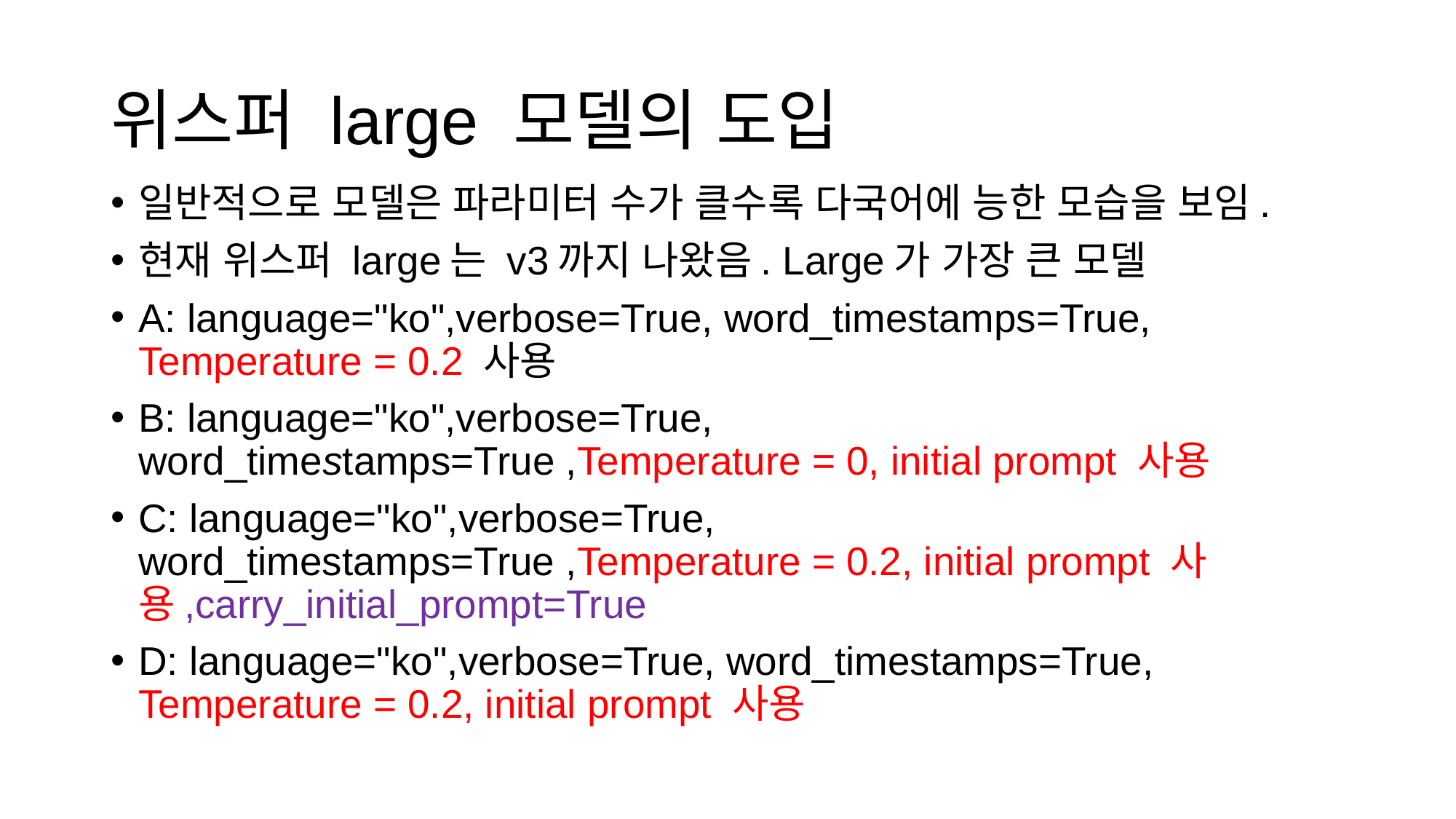

# 위스퍼 large 모델의 도입
일반적으로 모델은 파라미터 수가 클수록 다국어에 능한 모습을 보임.
현재 위스퍼 large는 v3까지 나왔음. Large가 가장 큰 모델
A: language="ko",verbose=True, word_timestamps=True, Temperature = 0.2 사용
B: language="ko",verbose=True, word_timestamps=True ,Temperature = 0, initial prompt 사용
C: language="ko",verbose=True, word_timestamps=True ,Temperature = 0.2, initial prompt 사용,carry_initial_prompt=True
D: language="ko",verbose=True, word_timestamps=True, Temperature = 0.2, initial prompt 사용